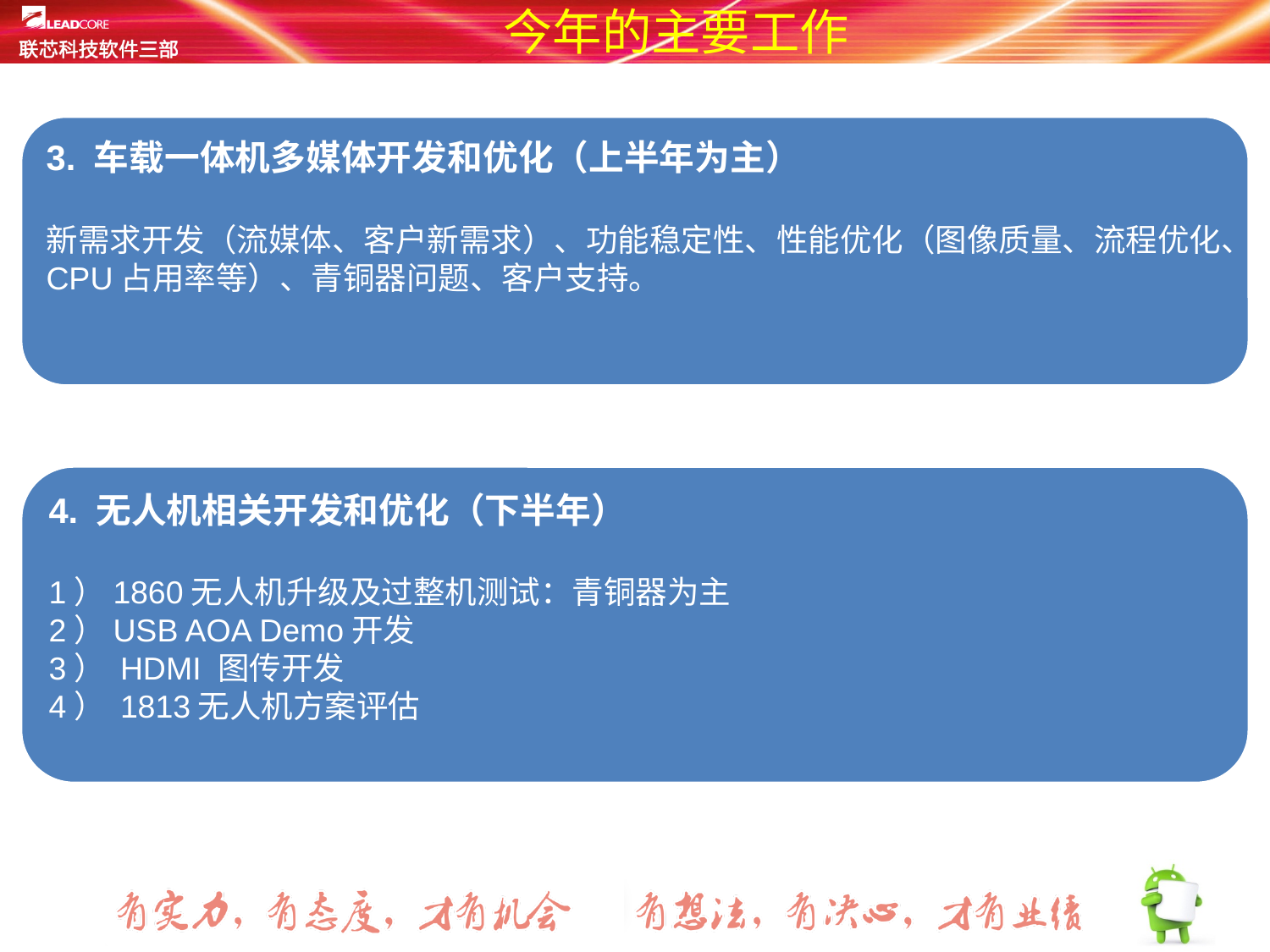

# 今年的主要工作
3. 车载一体机多媒体开发和优化（上半年为主）

新需求开发（流媒体、客户新需求）、功能稳定性、性能优化（图像质量、流程优化、CPU占用率等）、青铜器问题、客户支持。

4. 无人机相关开发和优化（下半年）

1）1860无人机升级及过整机测试：青铜器为主
2）USB AOA Demo开发
3） HDMI 图传开发
4） 1813无人机方案评估